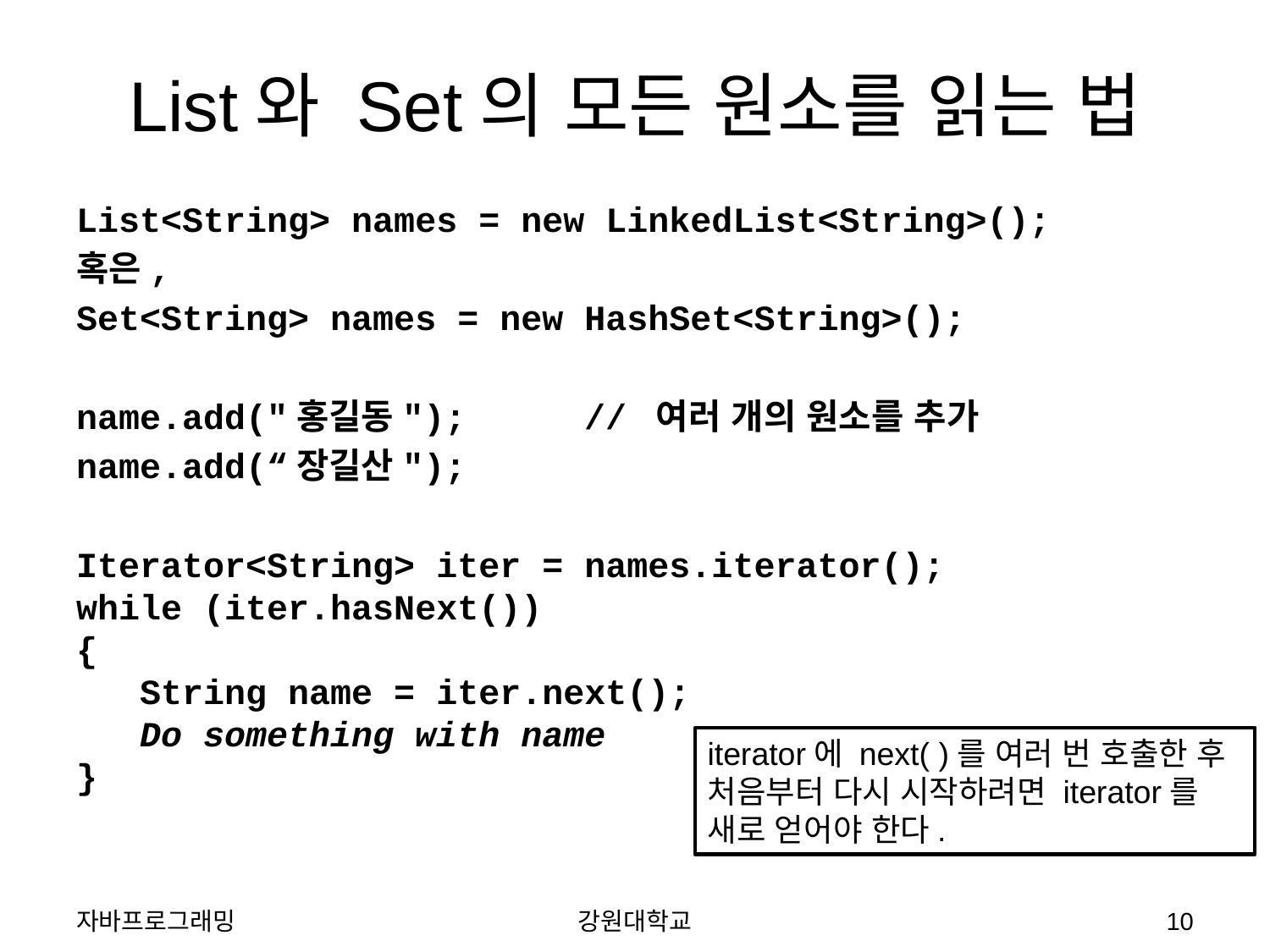

# List와 Set의 모든 원소를 읽는 법
List<String> names = new LinkedList<String>();
혹은,
Set<String> names = new HashSet<String>();

name.add("홍길동"); 	// 여러 개의 원소를 추가
name.add(“장길산");

Iterator<String> iter = names.iterator();
while (iter.hasNext())
{
   String name = iter.next();
   Do something with name
}
iterator에 next( )를 여러 번 호출한 후 처음부터 다시 시작하려면 iterator를 새로 얻어야 한다.
자바프로그래밍
강원대학교
10